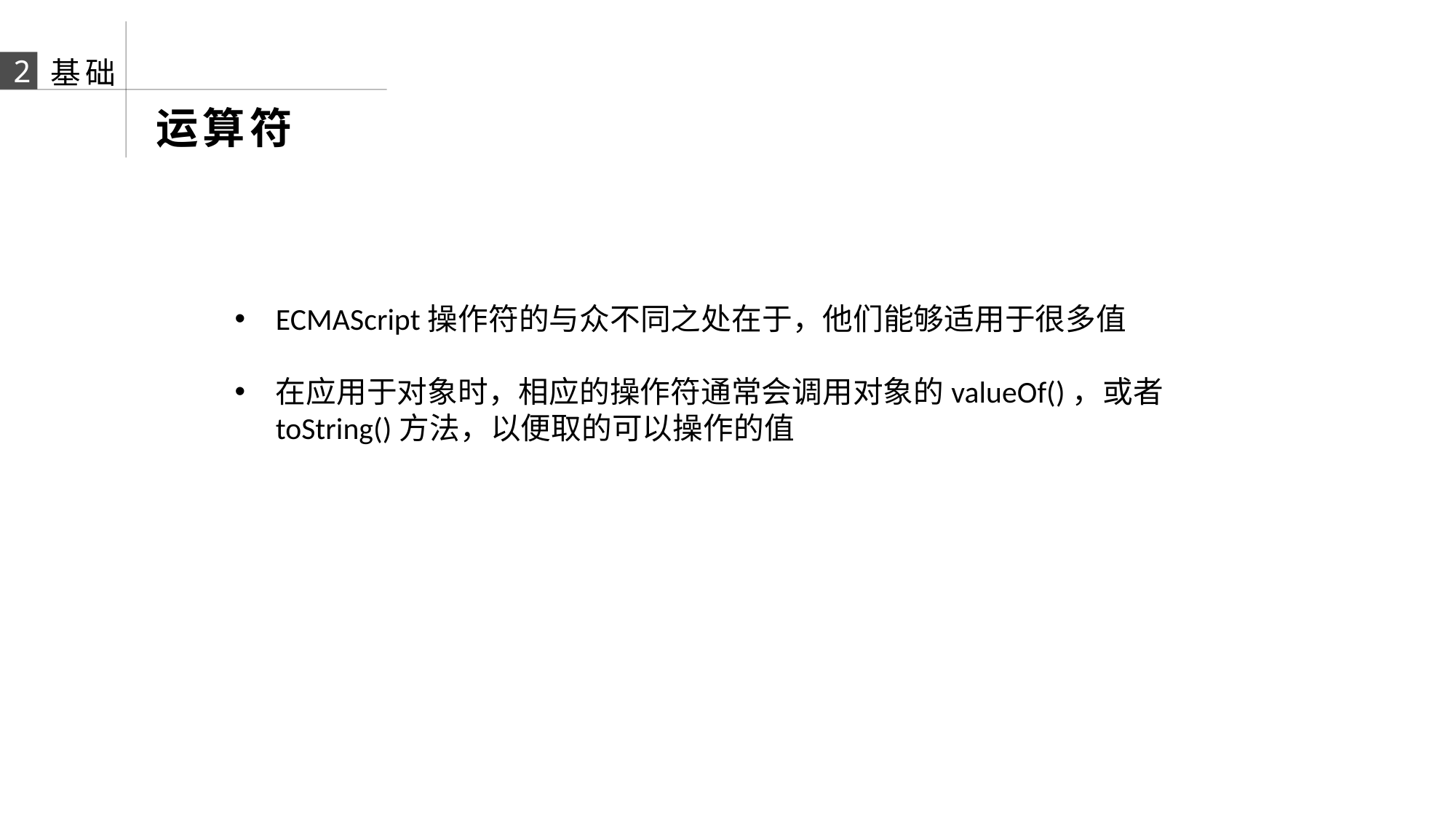

1
2
基础

运算符
ECMAScript操作符的与众不同之处在于，他们能够适用于很多值

在应用于对象时，相应的操作符通常会调用对象的valueOf()，或者toString()方法，以便取的可以操作的值